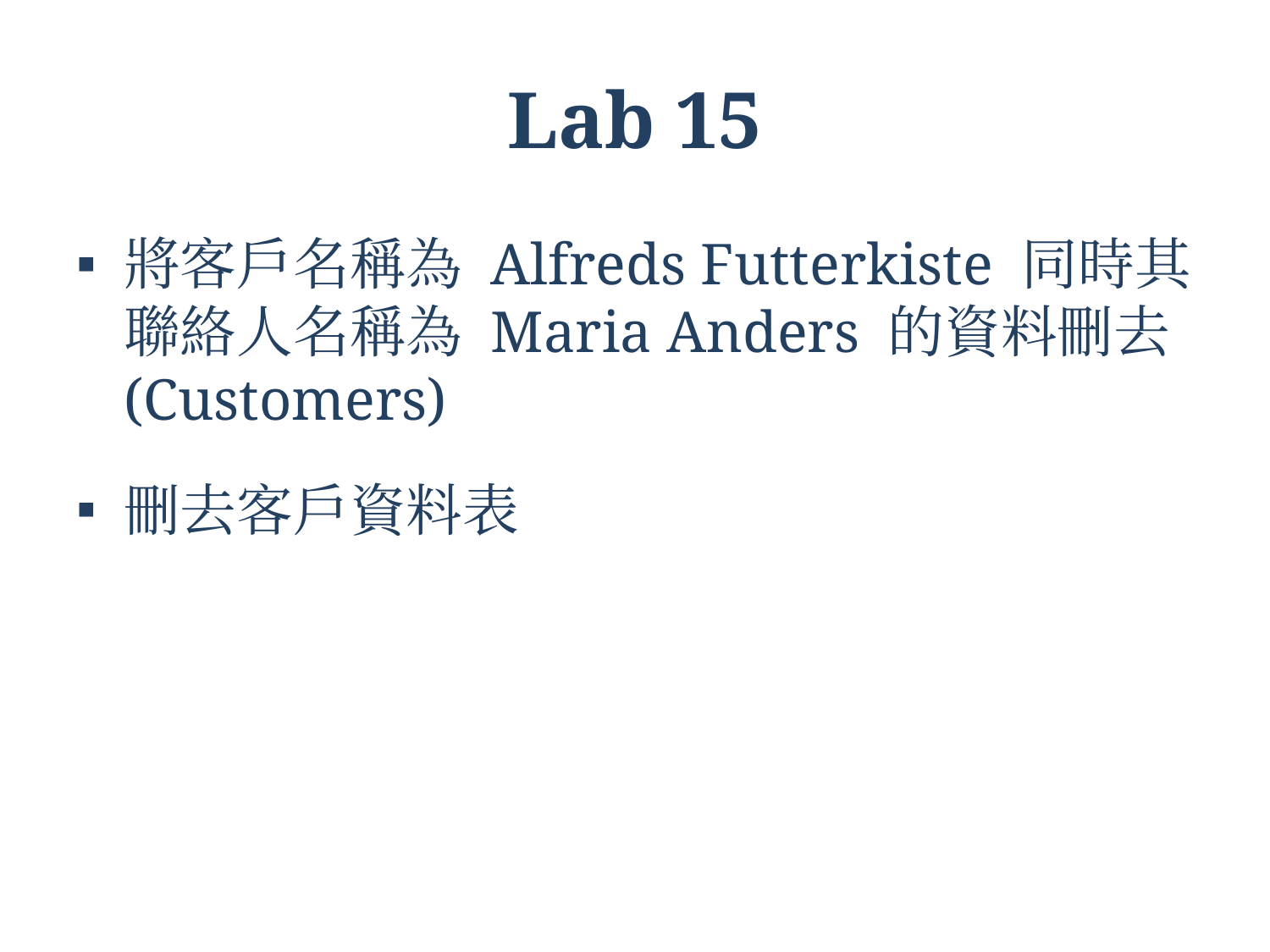

# Lab 15
將客戶名稱為 Alfreds Futterkiste 同時其聯絡人名稱為 Maria Anders 的資料刪去(Customers)
刪去客戶資料表